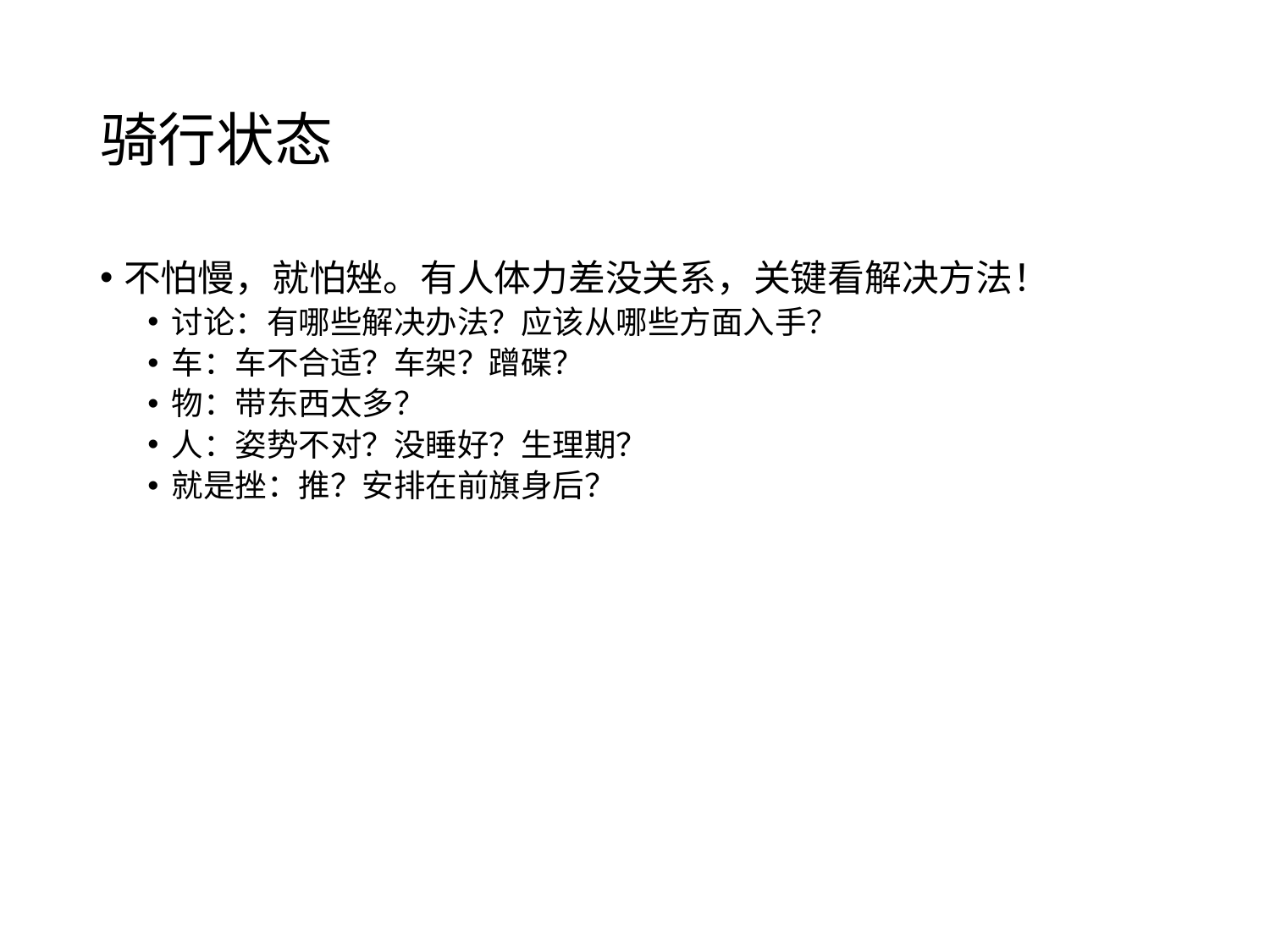

# 骑行状态
不怕慢，就怕矬。有人体力差没关系，关键看解决方法！
讨论：有哪些解决办法？应该从哪些方面入手？
车：车不合适？车架？蹭碟？
物：带东西太多？
人：姿势不对？没睡好？生理期？
就是挫：推？安排在前旗身后？